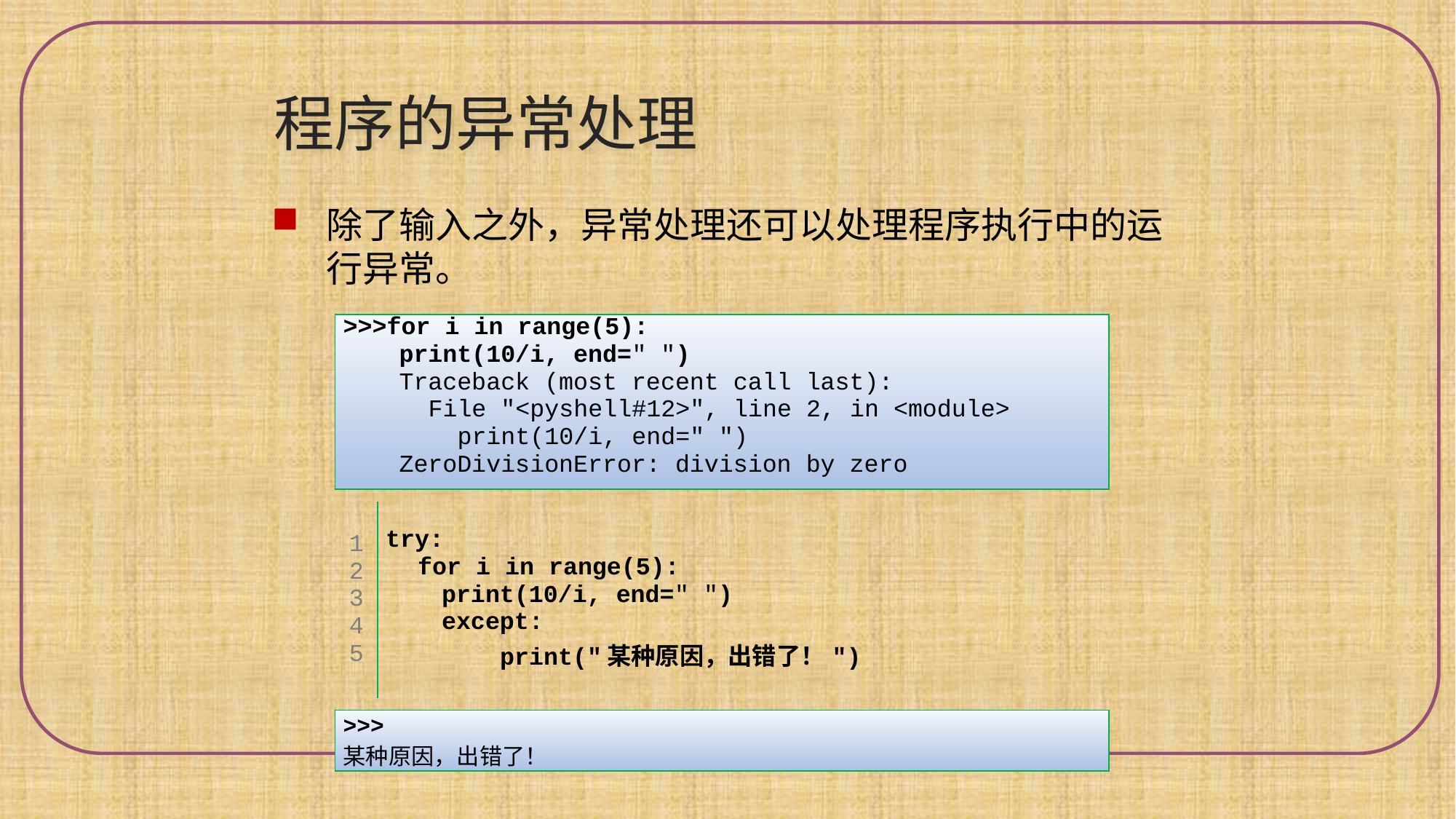

程序的异常处理
除了输入之外，异常处理还可以处理程序执行中的运行异常。
| >>>for i in range(5): print(10/i, end=" ") Traceback (most recent call last): File "<pyshell#12>", line 2, in <module> print(10/i, end=" ") ZeroDivisionError: division by zero |
| --- |
|  |  |
| --- | --- |
| 1 2 3 4 5 | try: for i in range(5): print(10/i, end=" ") except: print("某种原因，出错了！") |
|  |  |
| >>>  某种原因，出错了！ |
| --- |